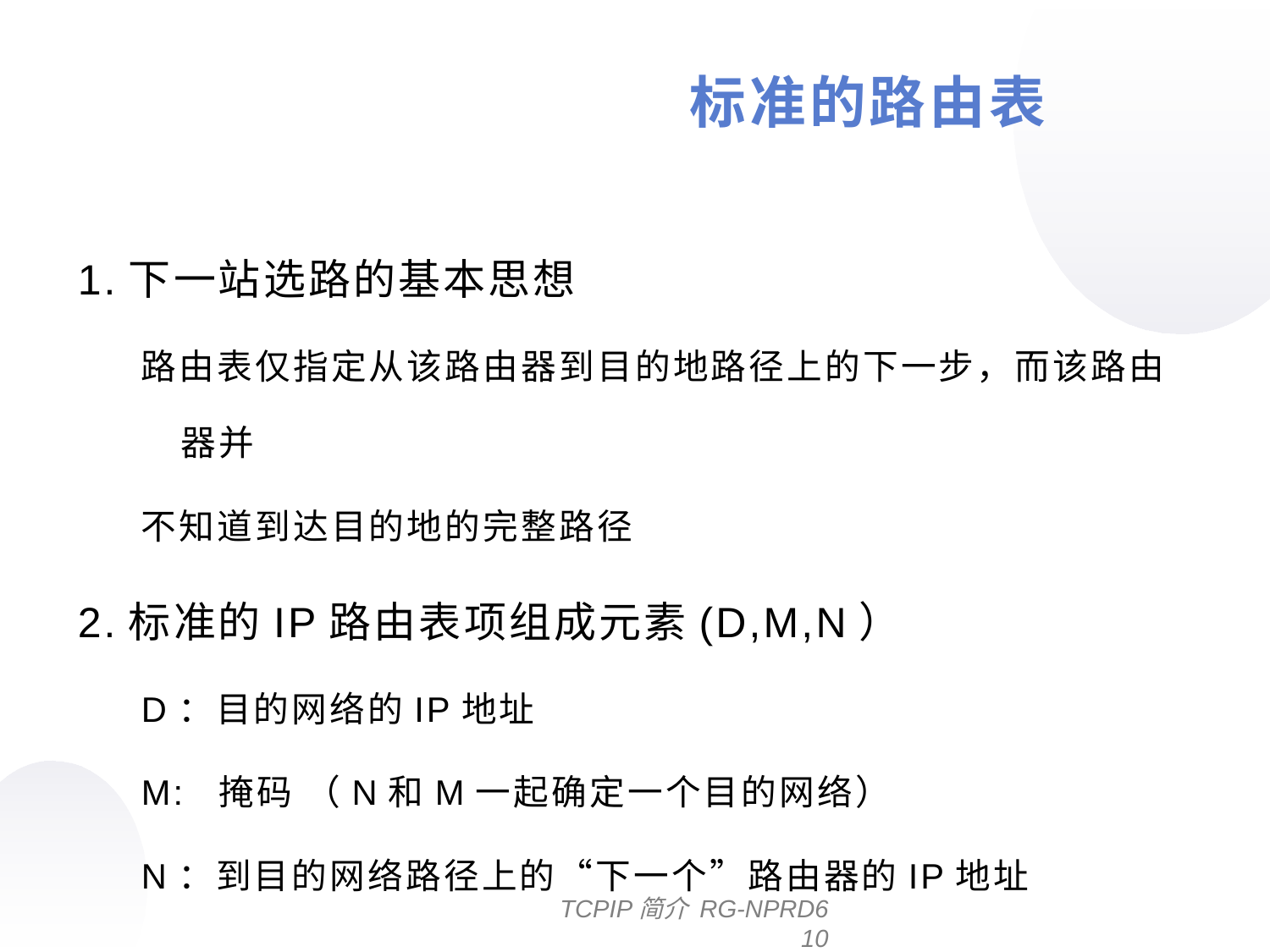

标准的路由表
1.下一站选路的基本思想
路由表仅指定从该路由器到目的地路径上的下一步，而该路由器并
不知道到达目的地的完整路径
2.标准的IP路由表项组成元素(D,M,N）
D：目的网络的IP地址
M:  掩码 （N和M一起确定一个目的网络）
N：到目的网络路径上的“下一个”路由器的IP地址

TCPIP简介 RG-NPRD6
10